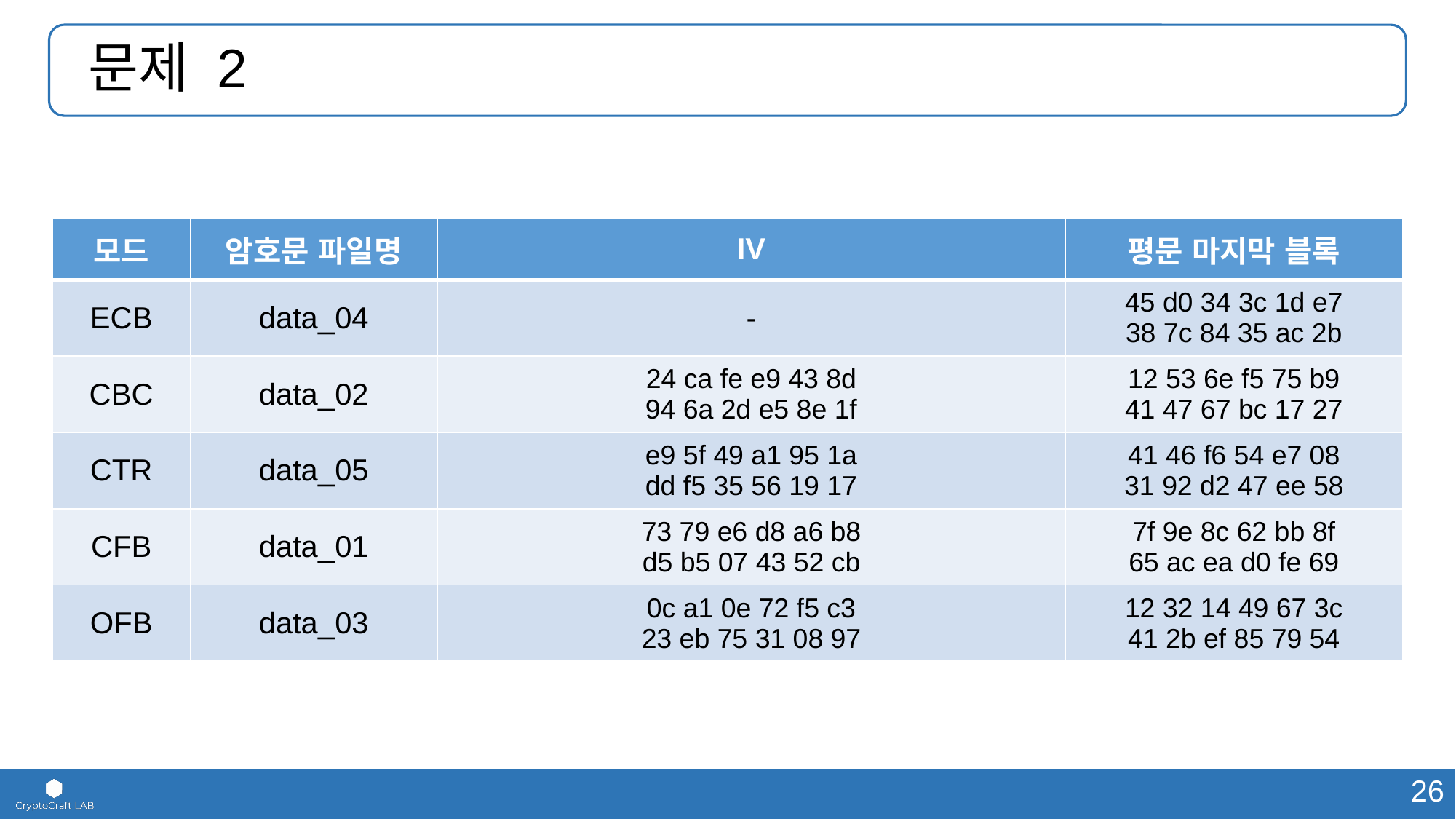

# 문제 2
| 모드 | 암호문 파일명 | IV | 평문 마지막 블록 |
| --- | --- | --- | --- |
| ECB | data\_04 | - | 45 d0 34 3c 1d e7 38 7c 84 35 ac 2b |
| CBC | data\_02 | 24 ca fe e9 43 8d 94 6a 2d e5 8e 1f | 12 53 6e f5 75 b9 41 47 67 bc 17 27 |
| CTR | data\_05 | e9 5f 49 a1 95 1a dd f5 35 56 19 17 | 41 46 f6 54 e7 08 31 92 d2 47 ee 58 |
| CFB | data\_01 | 73 79 e6 d8 a6 b8 d5 b5 07 43 52 cb | 7f 9e 8c 62 bb 8f 65 ac ea d0 fe 69 |
| OFB | data\_03 | 0c a1 0e 72 f5 c3 23 eb 75 31 08 97 | 12 32 14 49 67 3c 41 2b ef 85 79 54 |